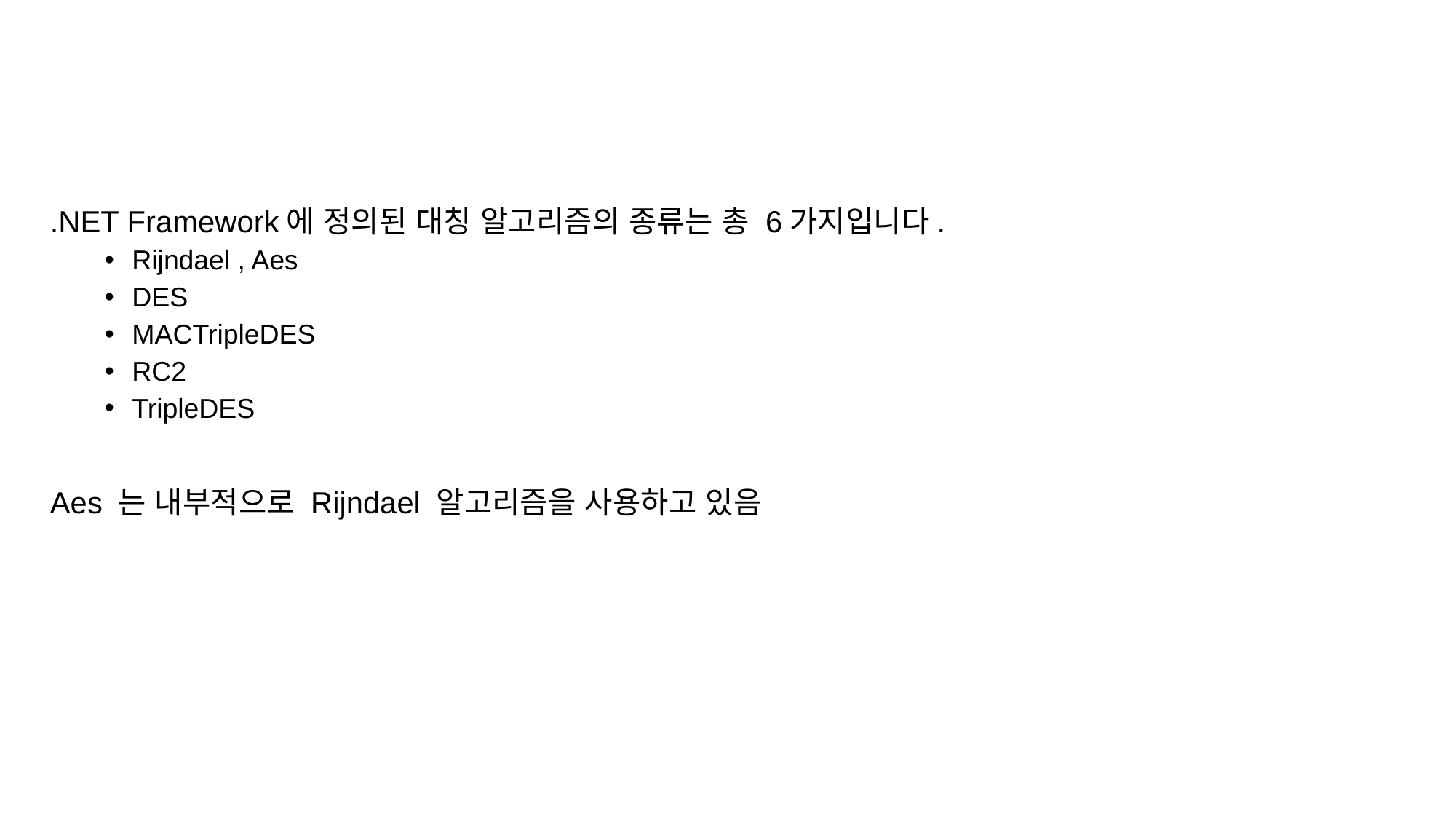

#
.NET Framework에 정의된 대칭 알고리즘의 종류는 총 6가지입니다.
Rijndael , Aes
DES
MACTripleDES
RC2
TripleDES

Aes 는 내부적으로 Rijndael 알고리즘을 사용하고 있음